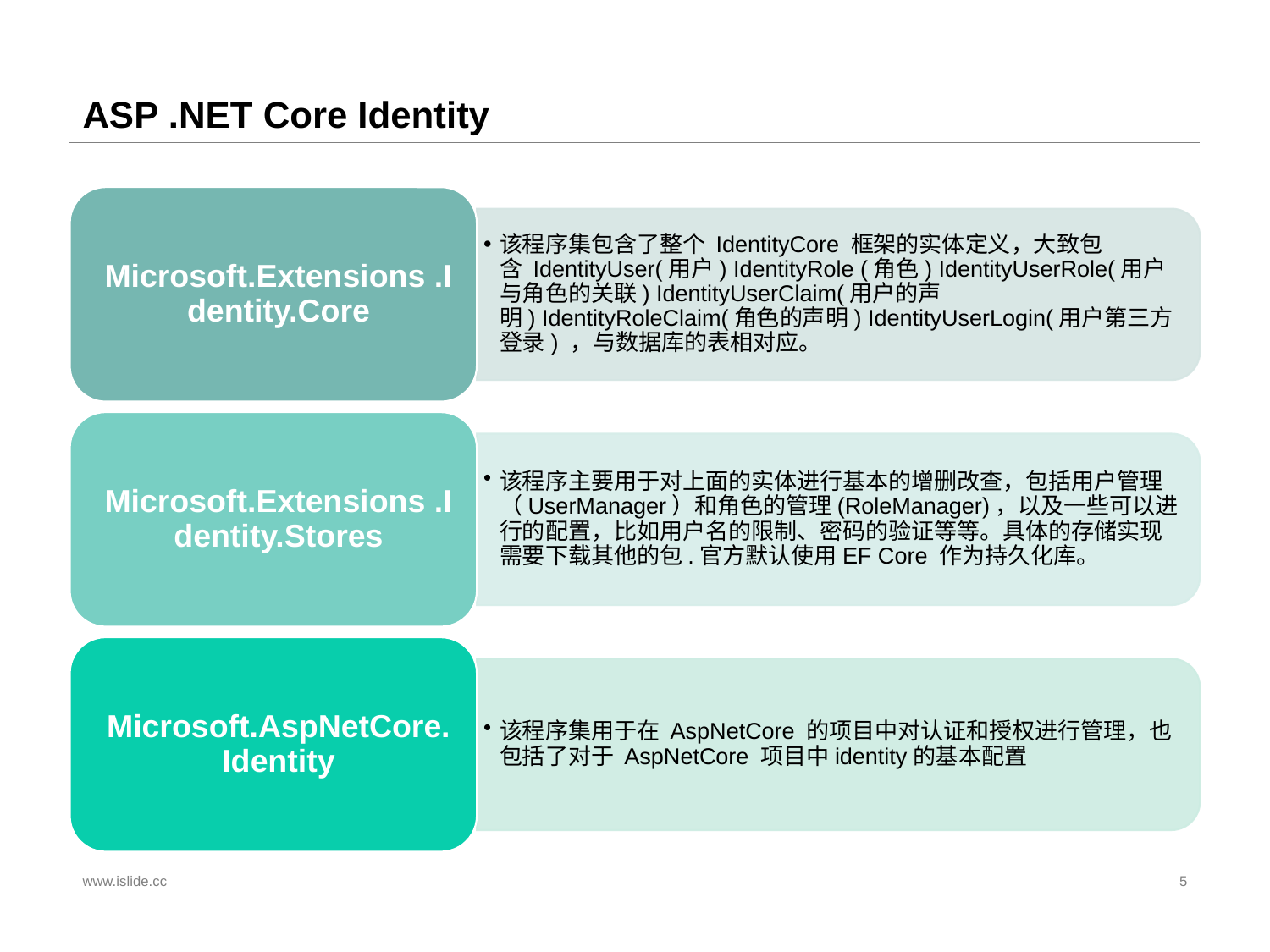

# ASP .NET Core Identity
该程序集包含了整个 IdentityCore 框架的实体定义，大致包含 IdentityUser(用户) IdentityRole (角色) IdentityUserRole(用户与角色的关联) IdentityUserClaim(用户的声明) IdentityRoleClaim(角色的声明) IdentityUserLogin(用户第三方登录) ，与数据库的表相对应。
Microsoft.Extensions .Identity.Core
该程序主要用于对上面的实体进行基本的增删改查，包括用户管理（UserManager）和角色的管理(RoleManager)，以及一些可以进行的配置，比如用户名的限制、密码的验证等等。具体的存储实现需要下载其他的包.官方默认使用EF Core 作为持久化库。
Microsoft.Extensions .Identity.Stores
该程序集用于在 AspNetCore 的项目中对认证和授权进行管理，也包括了对于 AspNetCore 项目中identity的基本配置
Microsoft.AspNetCore. Identity
www.islide.cc
5